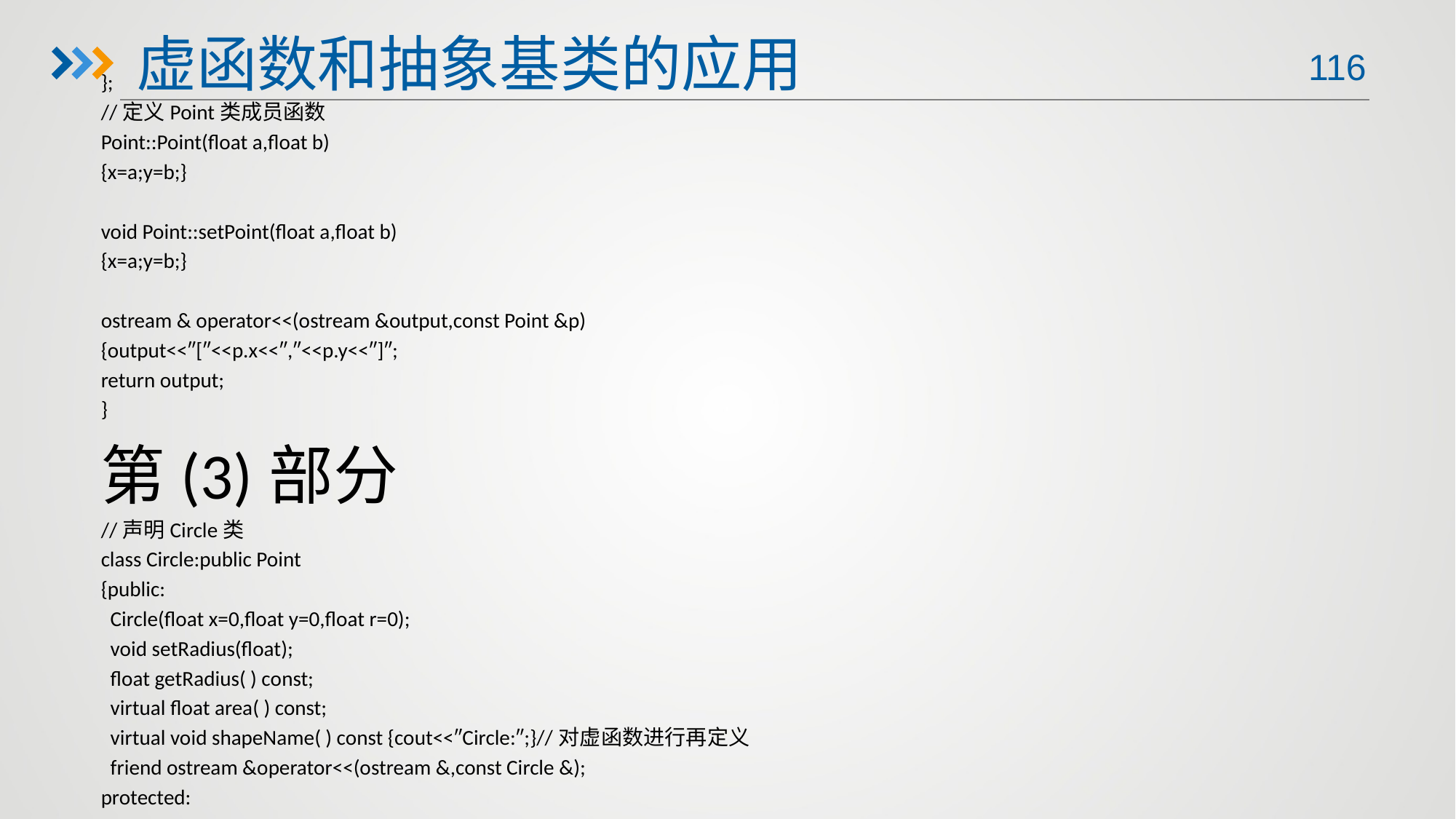

虚函数和抽象基类的应用
};
//定义Point类成员函数
Point::Point(float a,float b)
{x=a;y=b;}

void Point::setPoint(float a,float b)
{x=a;y=b;}

ostream & operator<<(ostream &output,const Point &p)
{output<<″[″<<p.x<<″,″<<p.y<<″]″;
return output;
}
第(3)部分
//声明Circle类
class Circle:public Point
{public:
  Circle(float x=0,float y=0,float r=0);
  void setRadius(float);
  float getRadius( ) const;
  virtual float area( ) const;
  virtual void shapeName( ) const {cout<<″Circle:″;}//对虚函数进行再定义
  friend ostream &operator<<(ostream &,const Circle &);
protected: